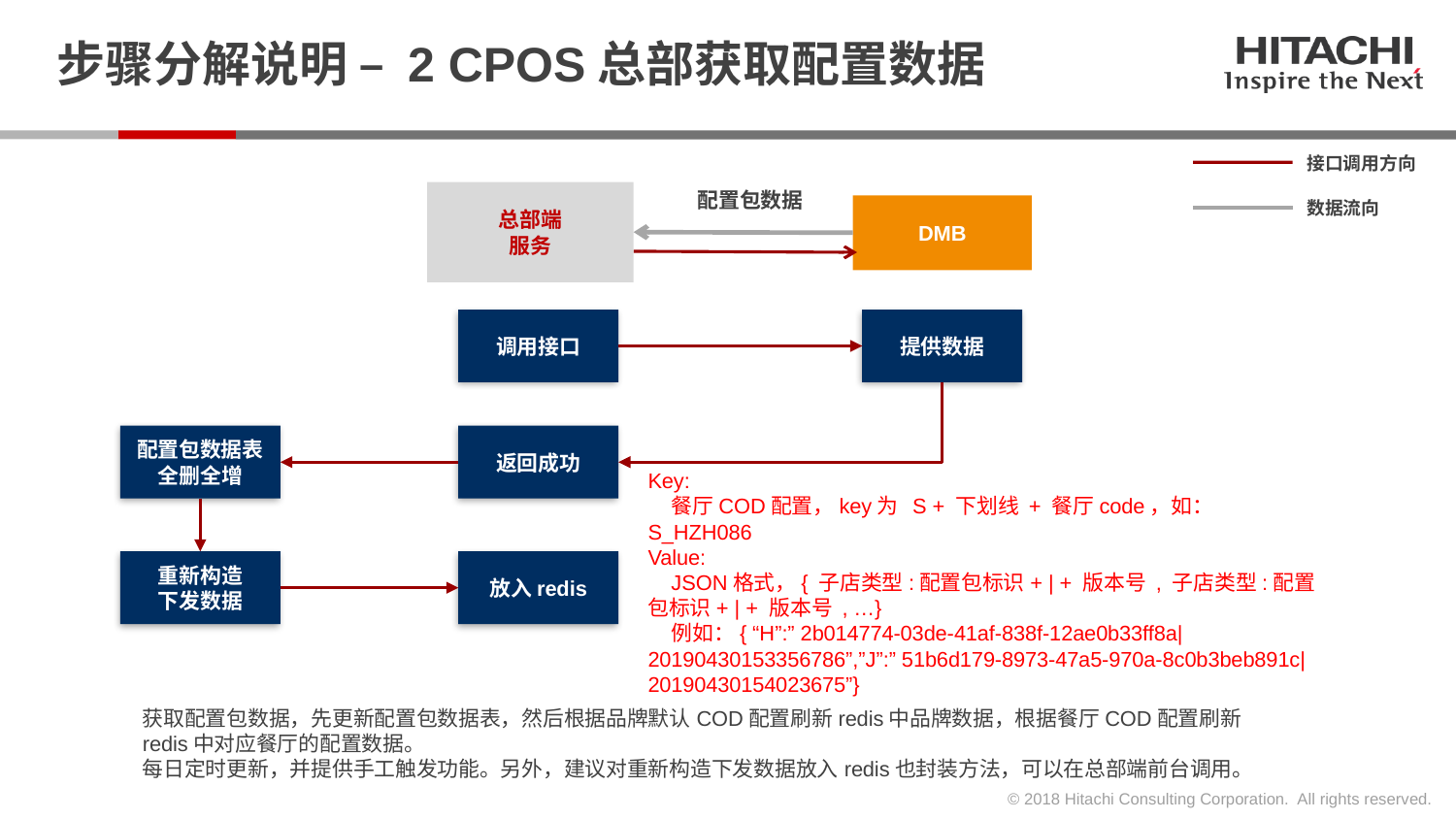

# 步骤分解说明 – 2 CPOS总部获取配置数据
接口调用方向
配置包数据
总部端
服务
数据流向
DMB
调用接口
提供数据
配置包数据表
全删全增
返回成功
Key:
    餐厅COD配置，key为  S + 下划线 + 餐厅code，如：S_HZH086
Value:
    JSON格式，{ 子店类型:配置包标识+ | + 版本号 , 子店类型:配置包标识+ | + 版本号 , …}
    例如：{ “H”:” 2b014774-03de-41af-838f-12ae0b33ff8a|20190430153356786”,”J”:” 51b6d179-8973-47a5-970a-8c0b3beb891c|20190430154023675”}
放入redis
重新构造
下发数据
获取配置包数据，先更新配置包数据表，然后根据品牌默认COD配置刷新redis中品牌数据，根据餐厅COD配置刷新redis中对应餐厅的配置数据。
每日定时更新，并提供手工触发功能。另外，建议对重新构造下发数据放入redis也封装方法，可以在总部端前台调用。